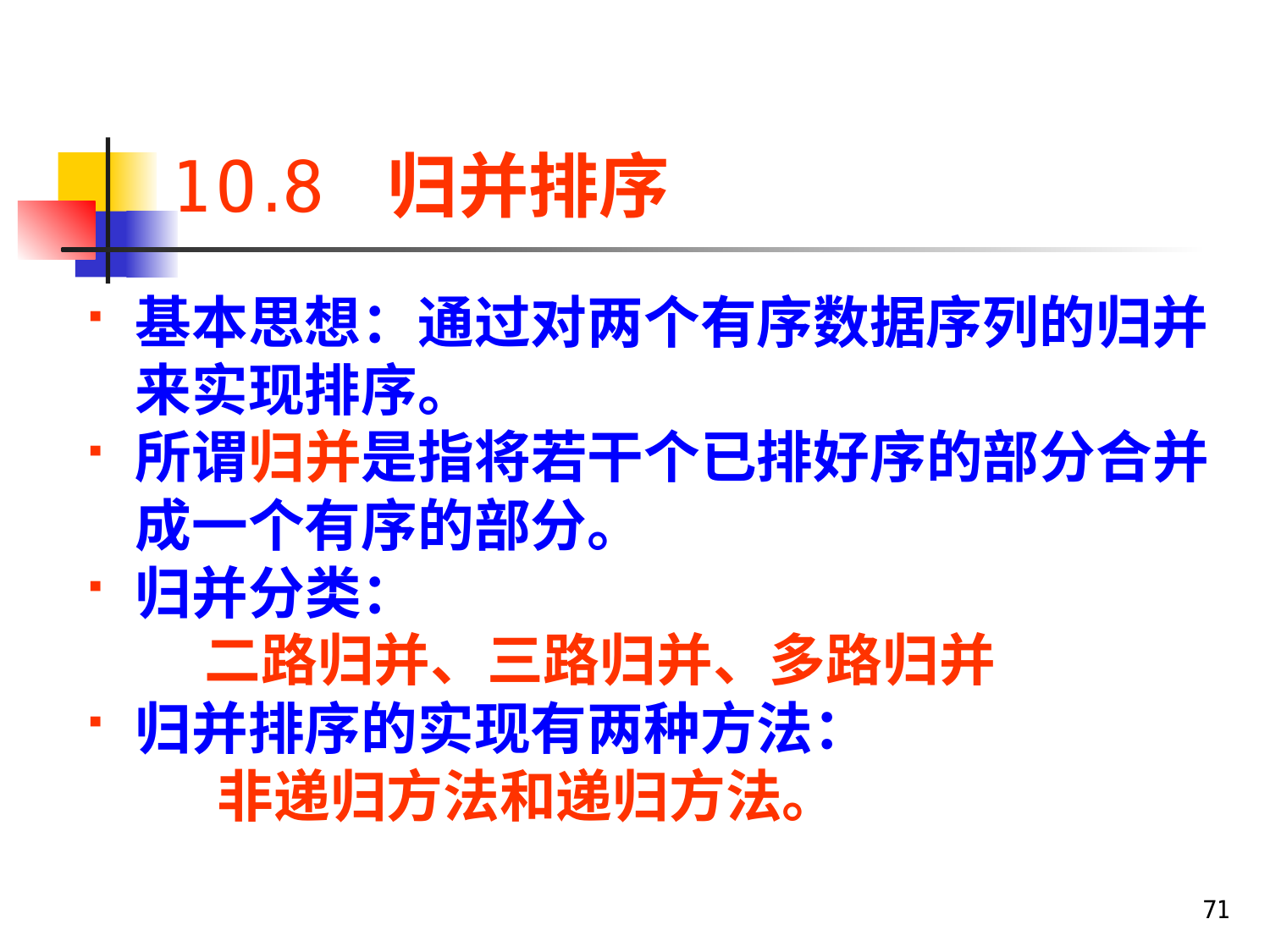

# 10.8  归并排序
基本思想：通过对两个有序数据序列的归并来实现排序。
所谓归并是指将若干个已排好序的部分合并成一个有序的部分。
归并分类：
        二路归并、三路归并、多路归并
归并排序的实现有两种方法：
         非递归方法和递归方法。

71